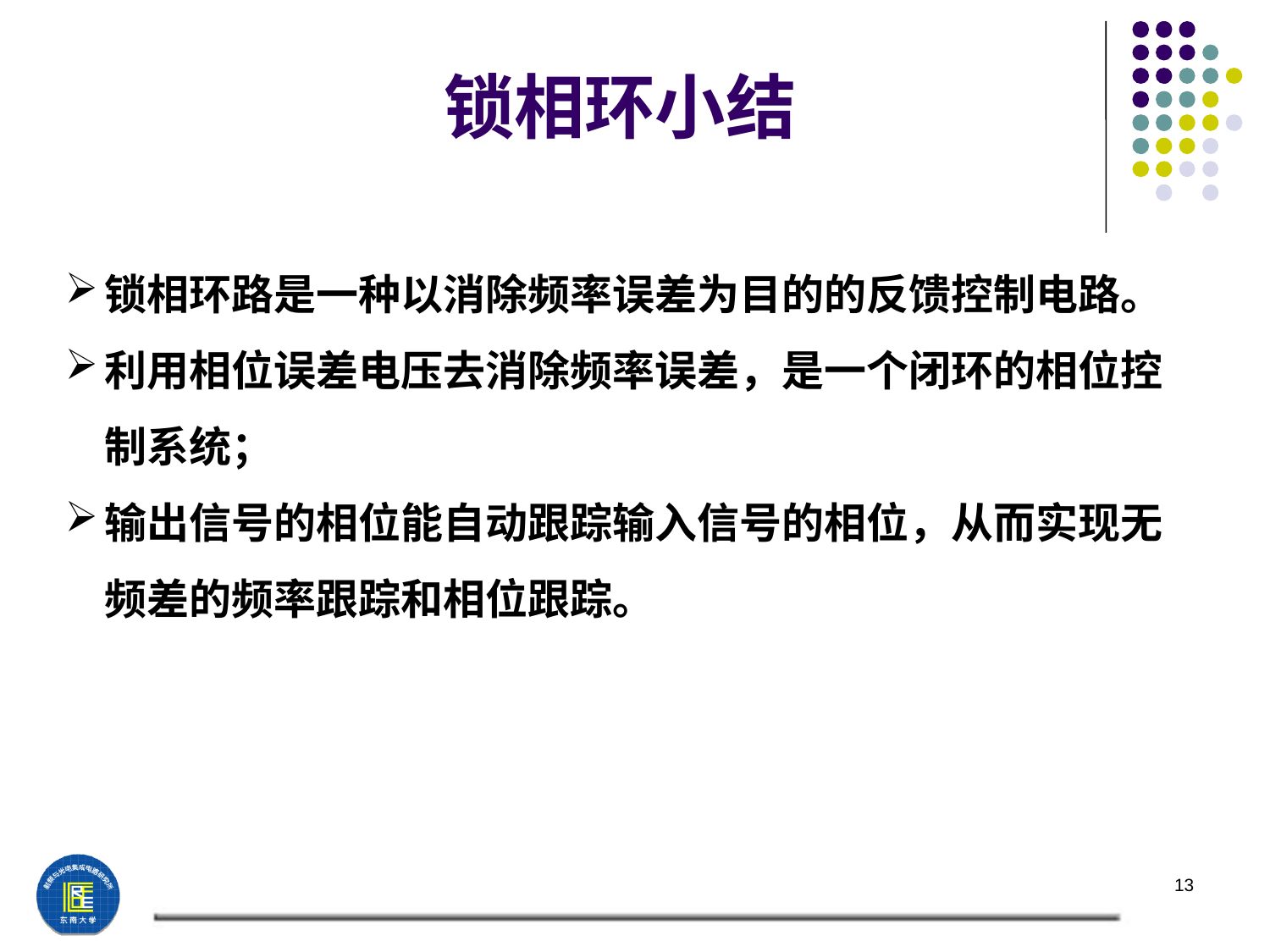

锁相环小结
锁相环路是一种以消除频率误差为目的的反馈控制电路。
利用相位误差电压去消除频率误差，是一个闭环的相位控制系统；
输出信号的相位能自动跟踪输入信号的相位，从而实现无频差的频率跟踪和相位跟踪。
13